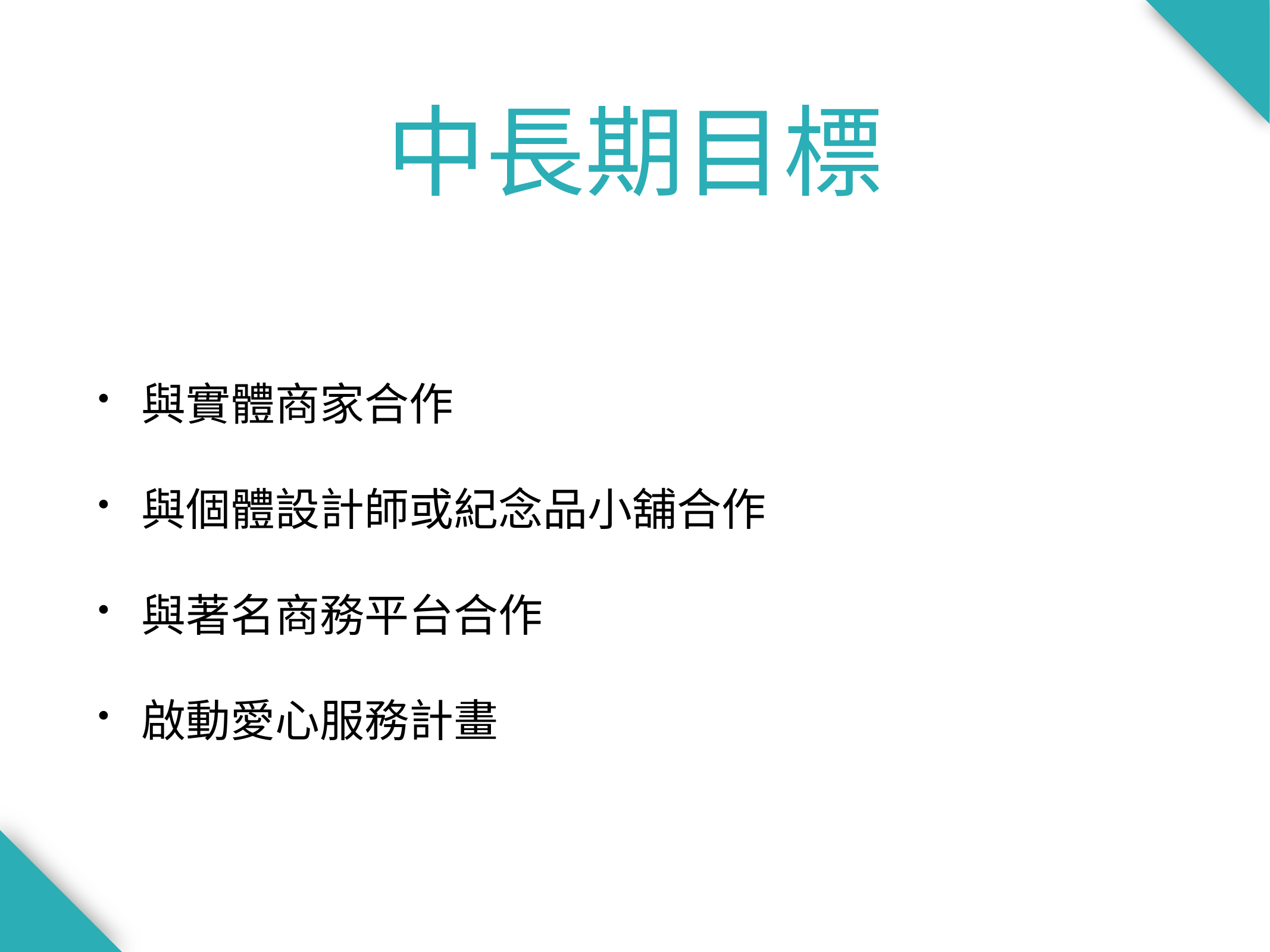

# 中長期目標
與實體商家合作
與個體設計師或紀念品小舖合作
與著名商務平台合作
啟動愛心服務計畫